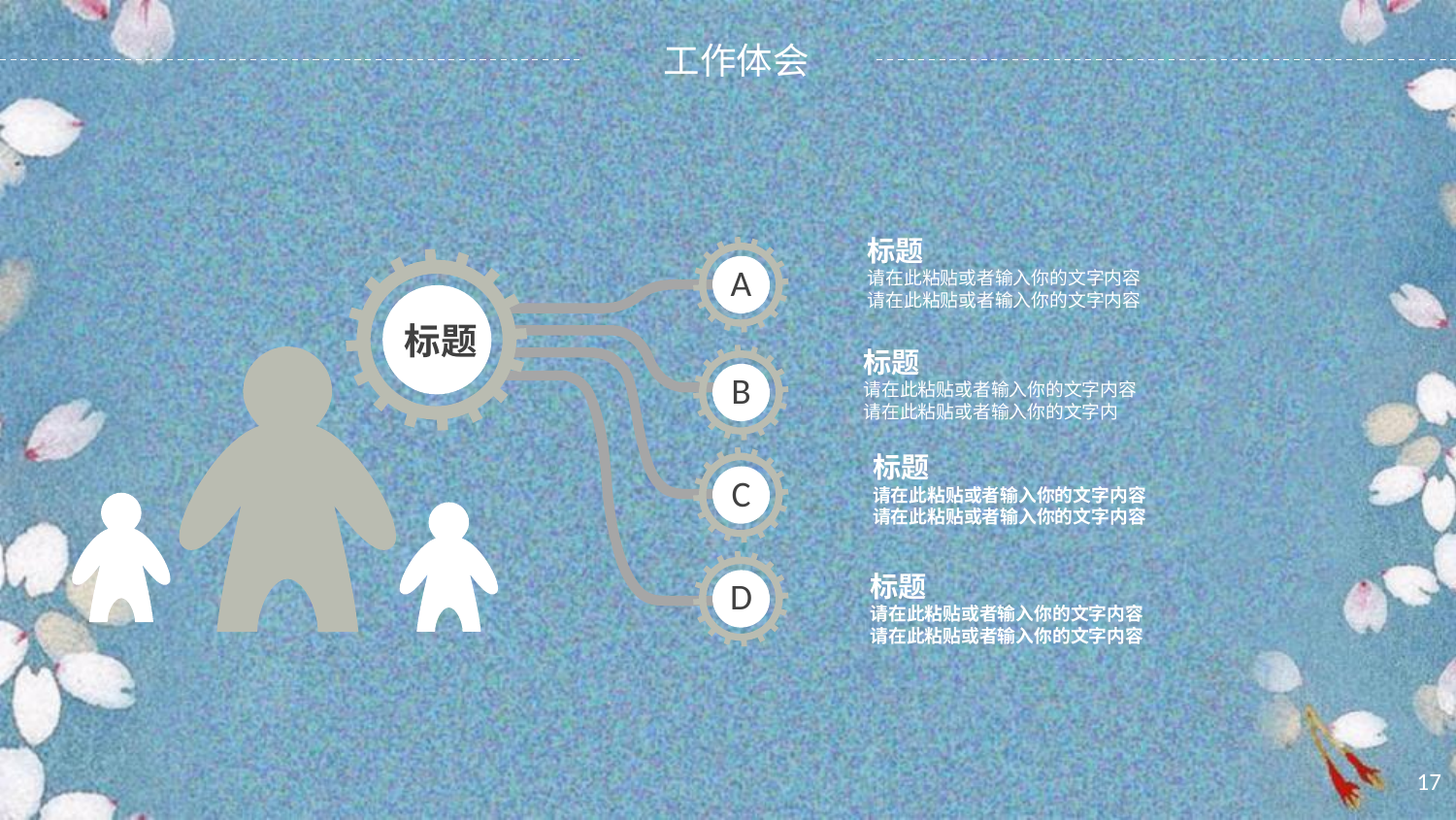

标题
请在此粘贴或者输入你的文字内容
请在此粘贴或者输入你的文字内容

A

标题

B
标题
请在此粘贴或者输入你的文字内容
请在此粘贴或者输入你的文字内

C

D
标题
请在此粘贴或者输入你的文字内容
请在此粘贴或者输入你的文字内容

标题
请在此粘贴或者输入你的文字内容
请在此粘贴或者输入你的文字内容
17